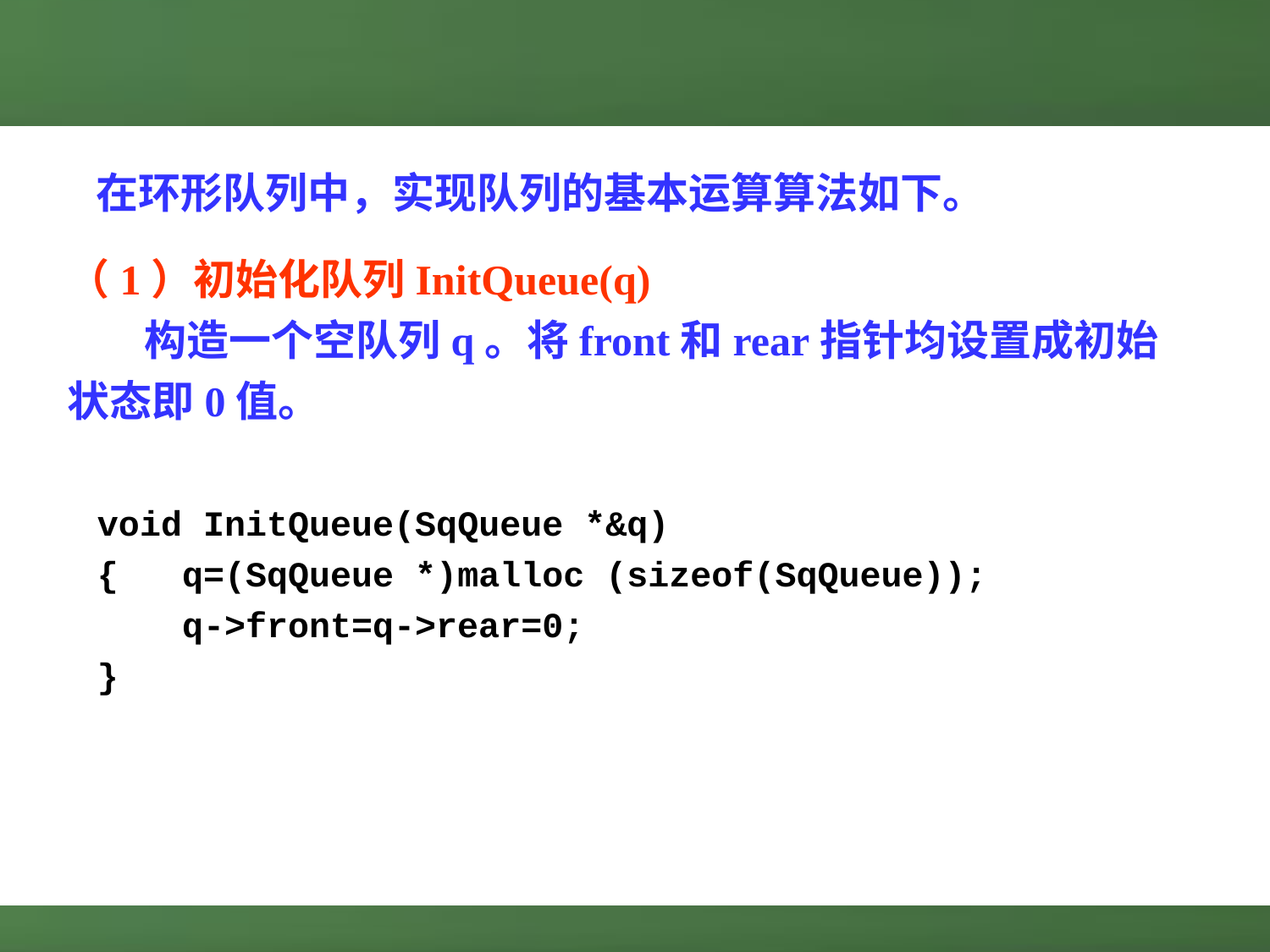

在环形队列中，实现队列的基本运算算法如下。
（1）初始化队列InitQueue(q)
       构造一个空队列q。将front和rear指针均设置成初始状态即0值。
void InitQueue(SqQueue *&q)
{   q=(SqQueue *)malloc (sizeof(SqQueue));
    q->front=q->rear=0;
}